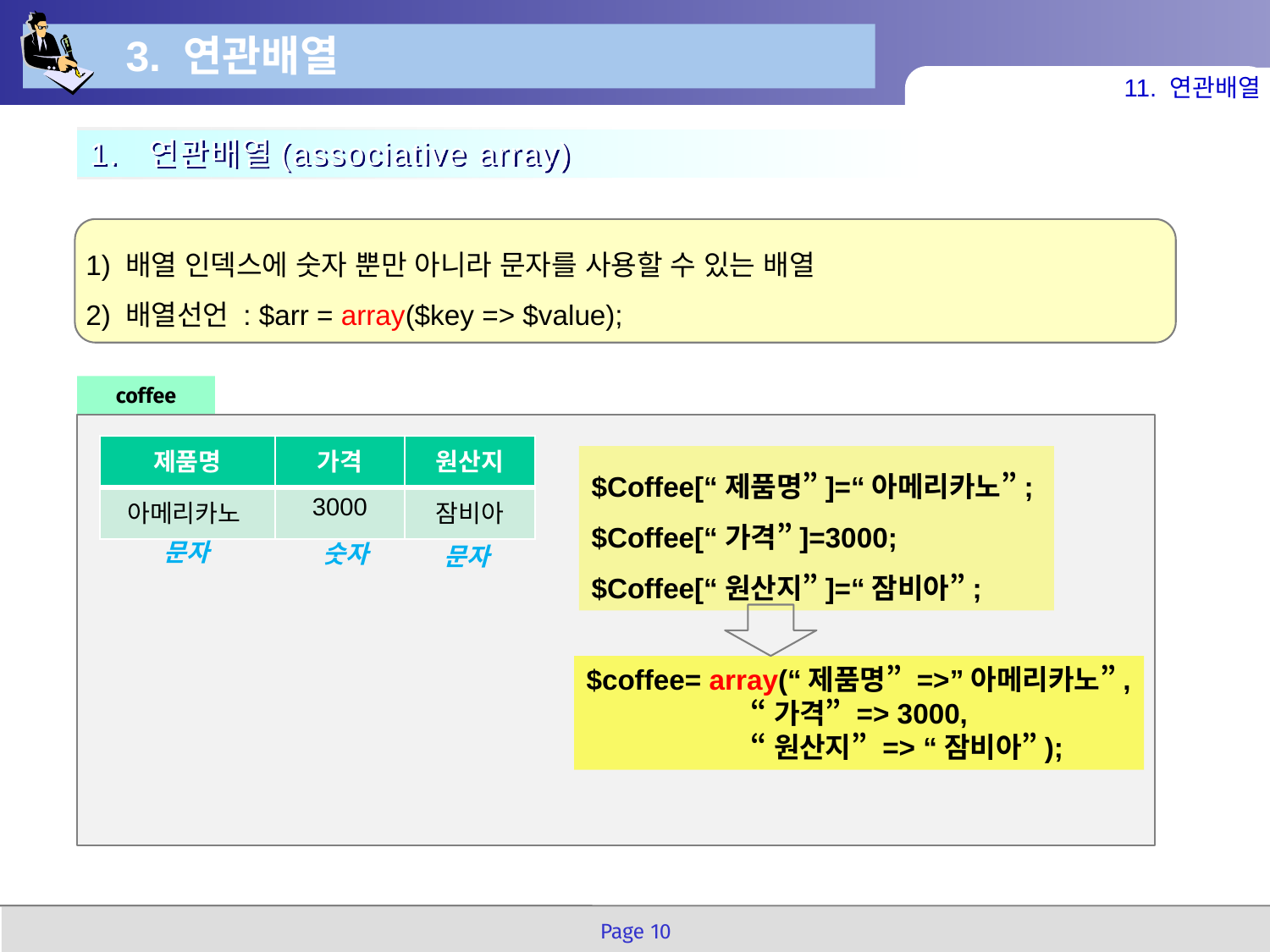

3. 연관배열
11. 연관배열
1.  연관배열(associative array)

1) 배열 인덱스에 숫자 뿐만 아니라 문자를 사용할 수 있는 배열
2) 배열선언 : $arr = array($key => $value);
coffee

| 제품명 | 가격 | 원산지 |
| --- | --- | --- |
| 아메리카노 | 3000 | 잠비아 |
$Coffee[“제품명”]=“아메리카노”;
$Coffee[“가격”]=3000;
$Coffee[“원산지”]=“잠비아”;
문자
숫자
문자

$coffee= array(“제품명” =>”아메리카노”,
                     “가격” => 3000,
                     “원산지” => “잠비아”);
Page 10